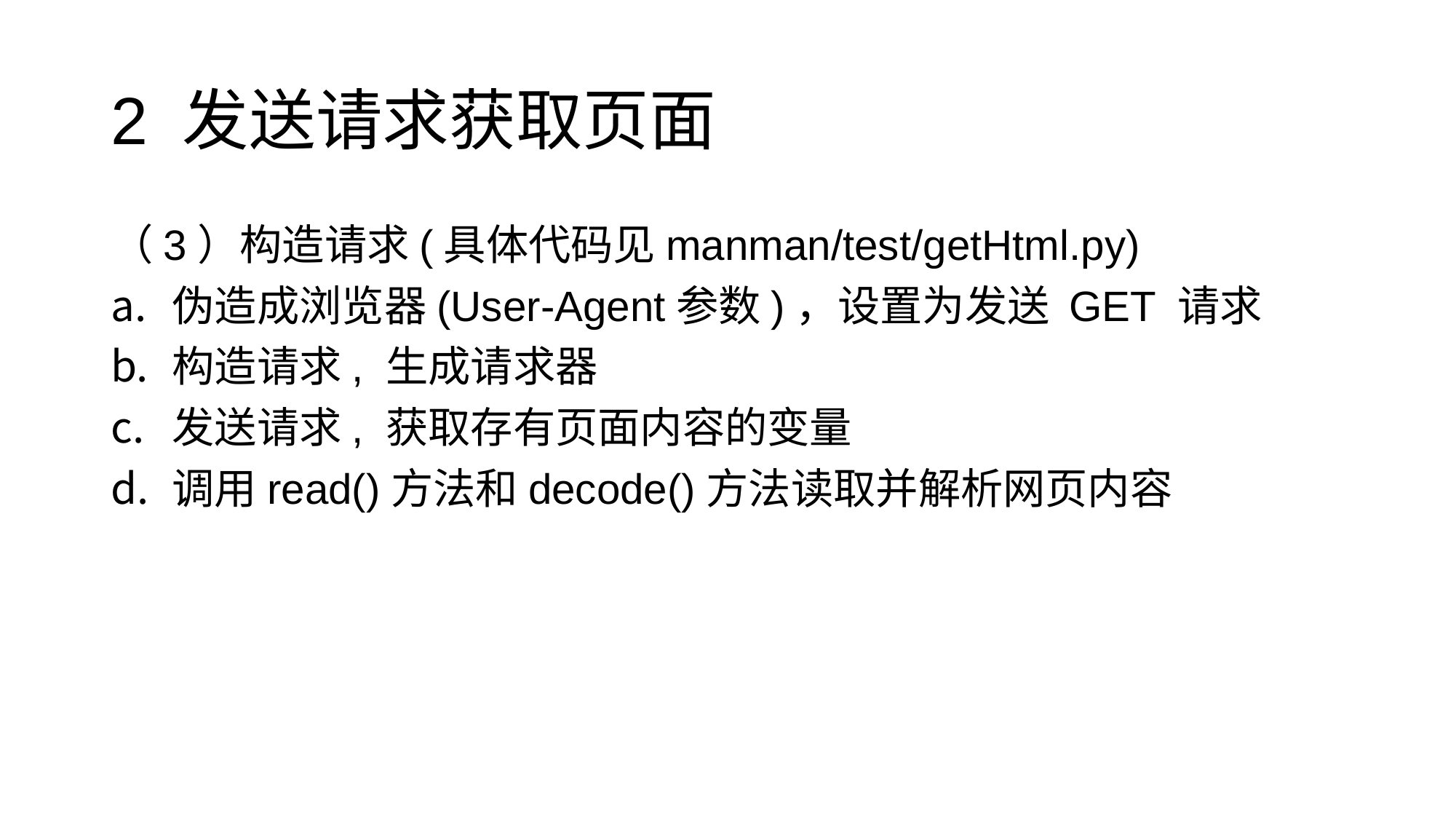

# 2 发送请求获取页面
（3）构造请求(具体代码见manman/test/getHtml.py)
伪造成浏览器(User-Agent参数)，设置为发送 GET 请求
构造请求, 生成请求器
发送请求, 获取存有页面内容的变量
调用read()方法和decode()方法读取并解析网页内容